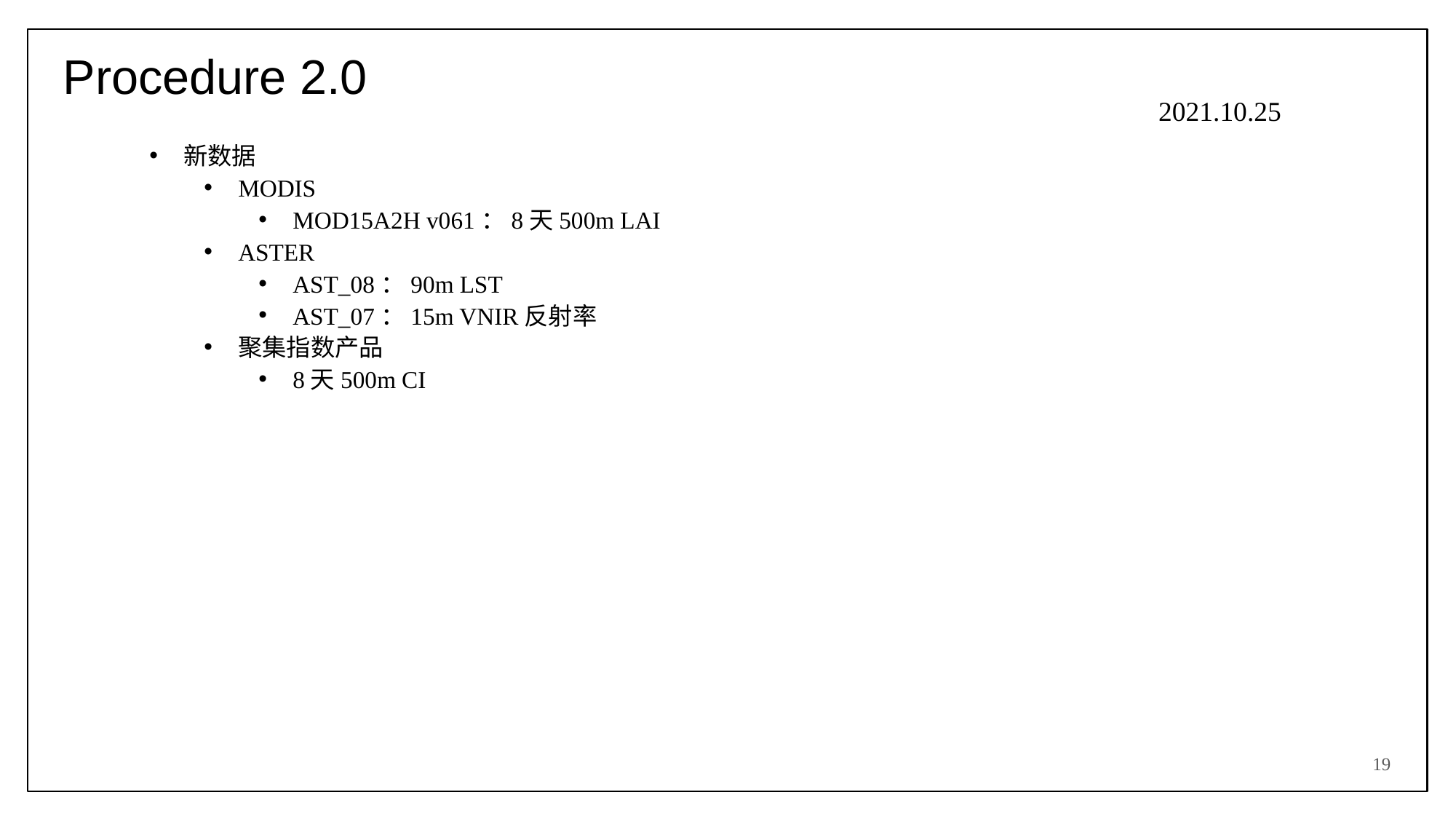

# Procedure 2.0
2021.10.25
新数据
MODIS
MOD15A2H v061：8天500m LAI
ASTER
AST_08：90m LST
AST_07：15m VNIR反射率
聚集指数产品
8天500m CI

19